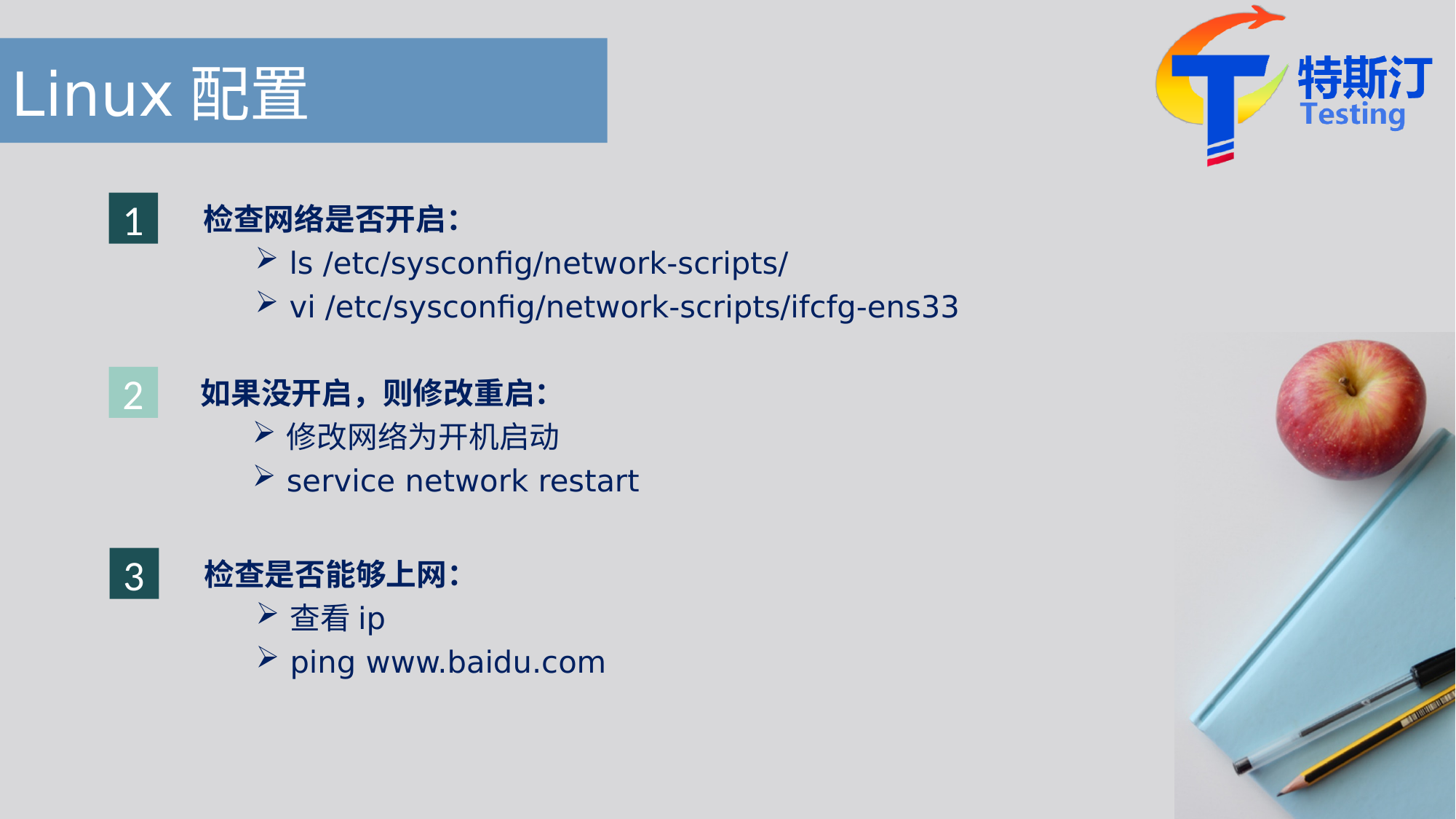

# Linux配置
1
检查网络是否开启：
ls /etc/sysconfig/network-scripts/
vi /etc/sysconfig/network-scripts/ifcfg-ens33
如果没开启，则修改重启：
修改网络为开机启动
service network restart
2
3
检查是否能够上网：
查看ip
ping www.baidu.com